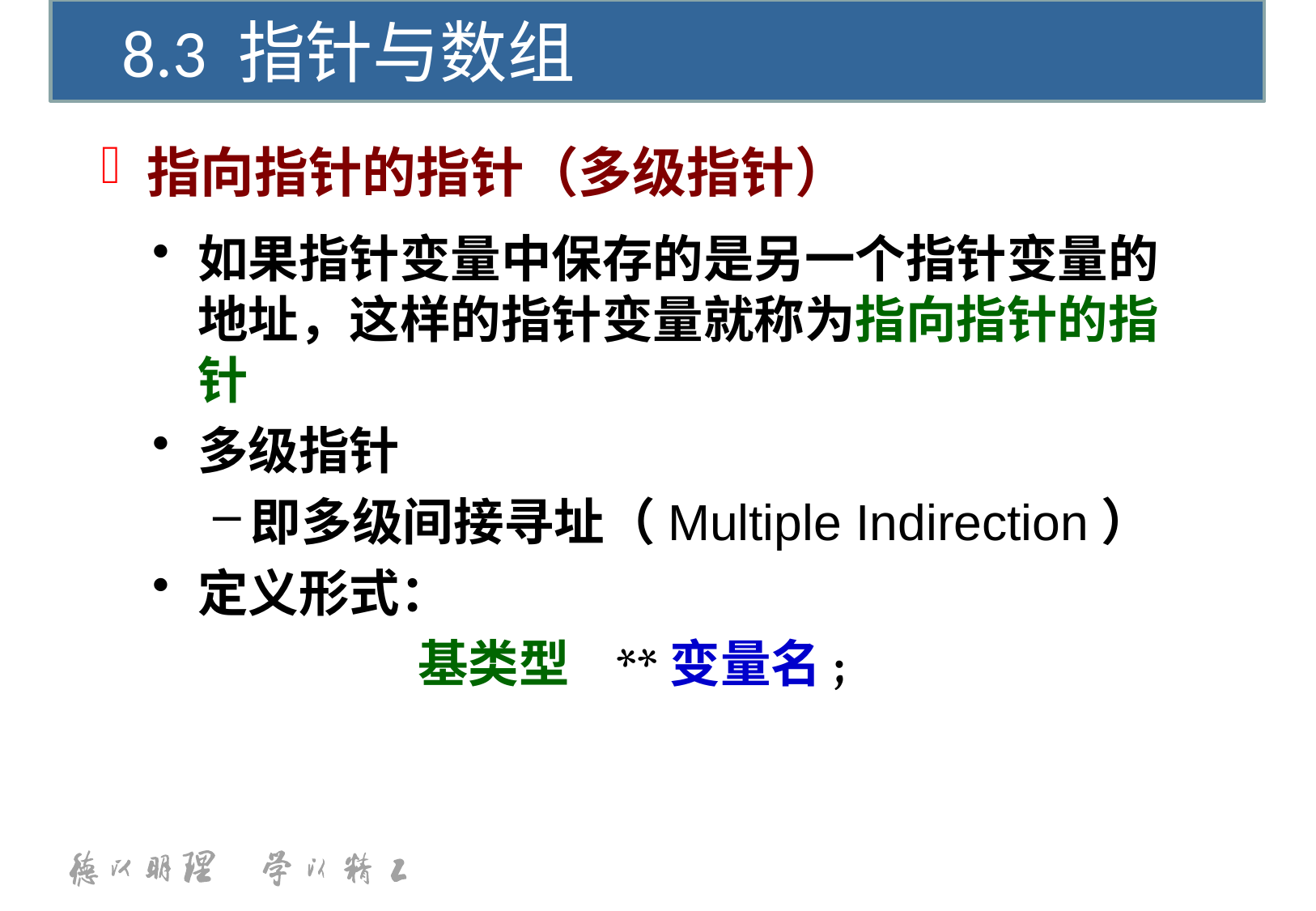

8.3 指针与数组
指向指针的指针（多级指针）

如果指针变量中保存的是另一个指针变量的地址，这样的指针变量就称为指向指针的指针
多级指针
即多级间接寻址（Multiple Indirection）
定义形式：
                      基类型   **变量名;
83